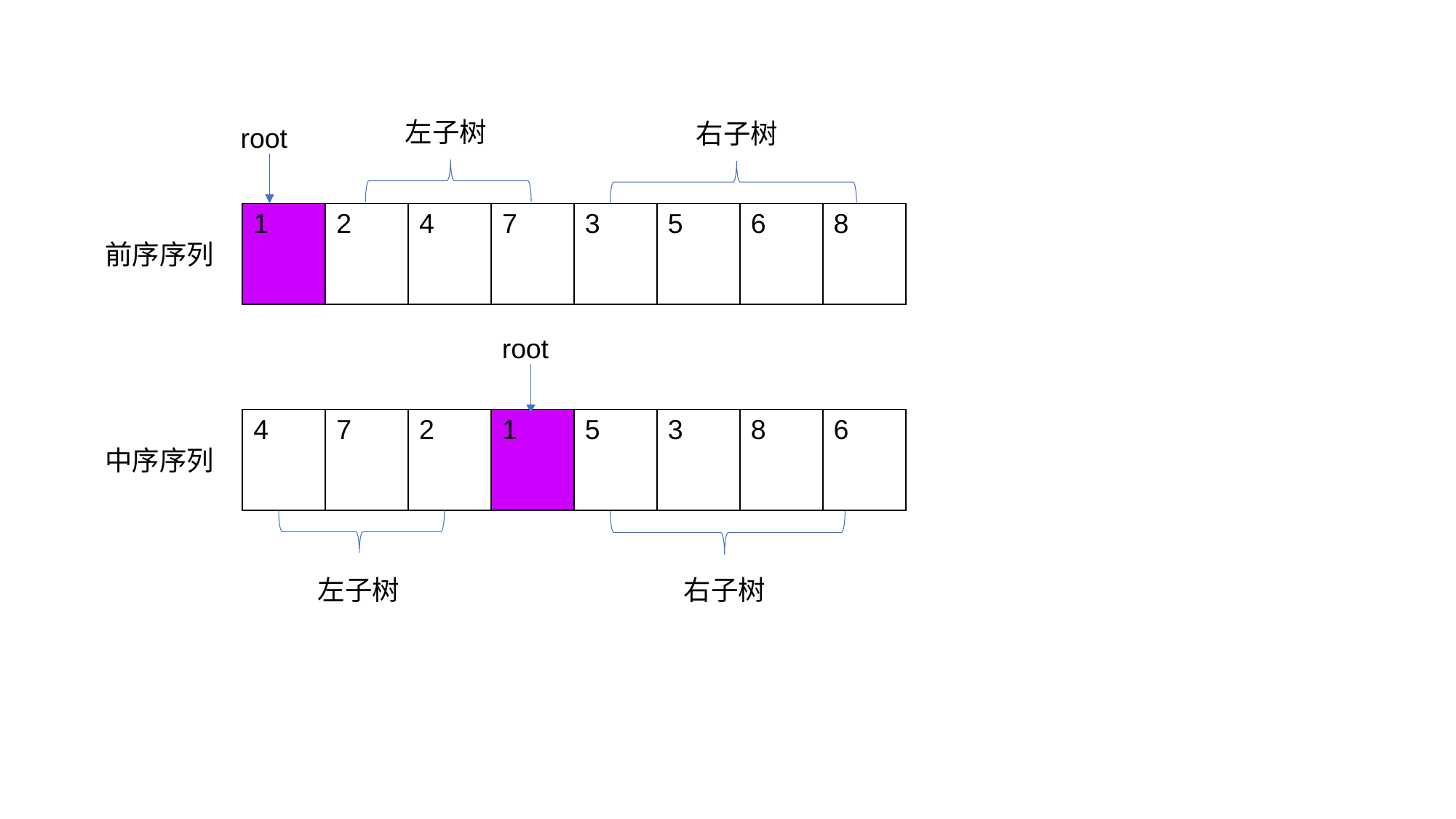

左子树
右子树
root
| 1 | 2 | 4 | 7 | 3 | 5 | 6 | 8 |
| --- | --- | --- | --- | --- | --- | --- | --- |
前序序列
root
| 4 | 7 | 2 | 1 | 5 | 3 | 8 | 6 |
| --- | --- | --- | --- | --- | --- | --- | --- |

中序序列

左子树
右子树